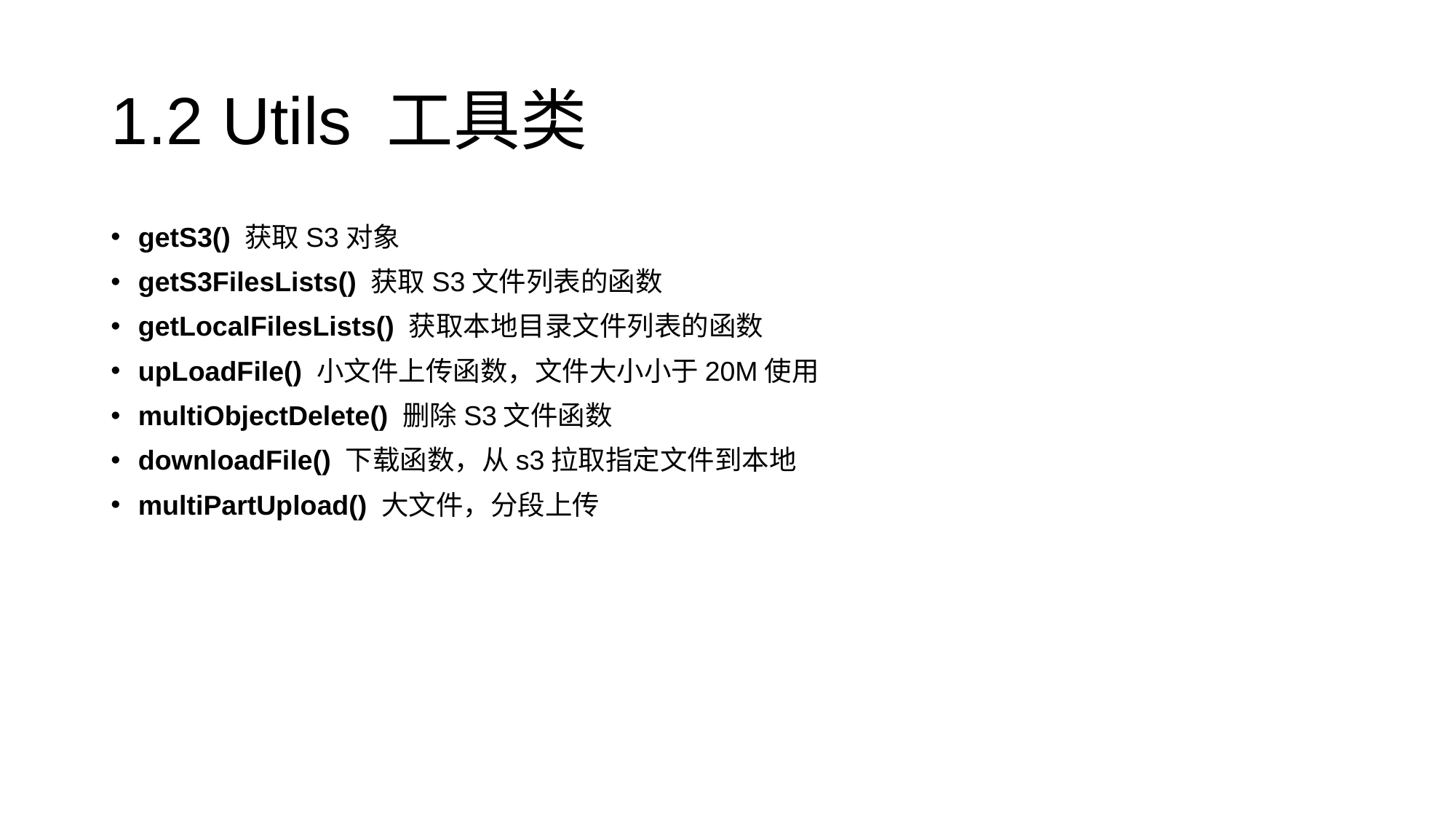

# 1.2 Utils 工具类
getS3() 获取S3对象
getS3FilesLists() 获取S3文件列表的函数
getLocalFilesLists() 获取本地目录文件列表的函数
upLoadFile() 小文件上传函数，文件大小小于20M使用
multiObjectDelete() 删除S3文件函数
downloadFile() 下载函数，从s3拉取指定文件到本地
multiPartUpload() 大文件，分段上传